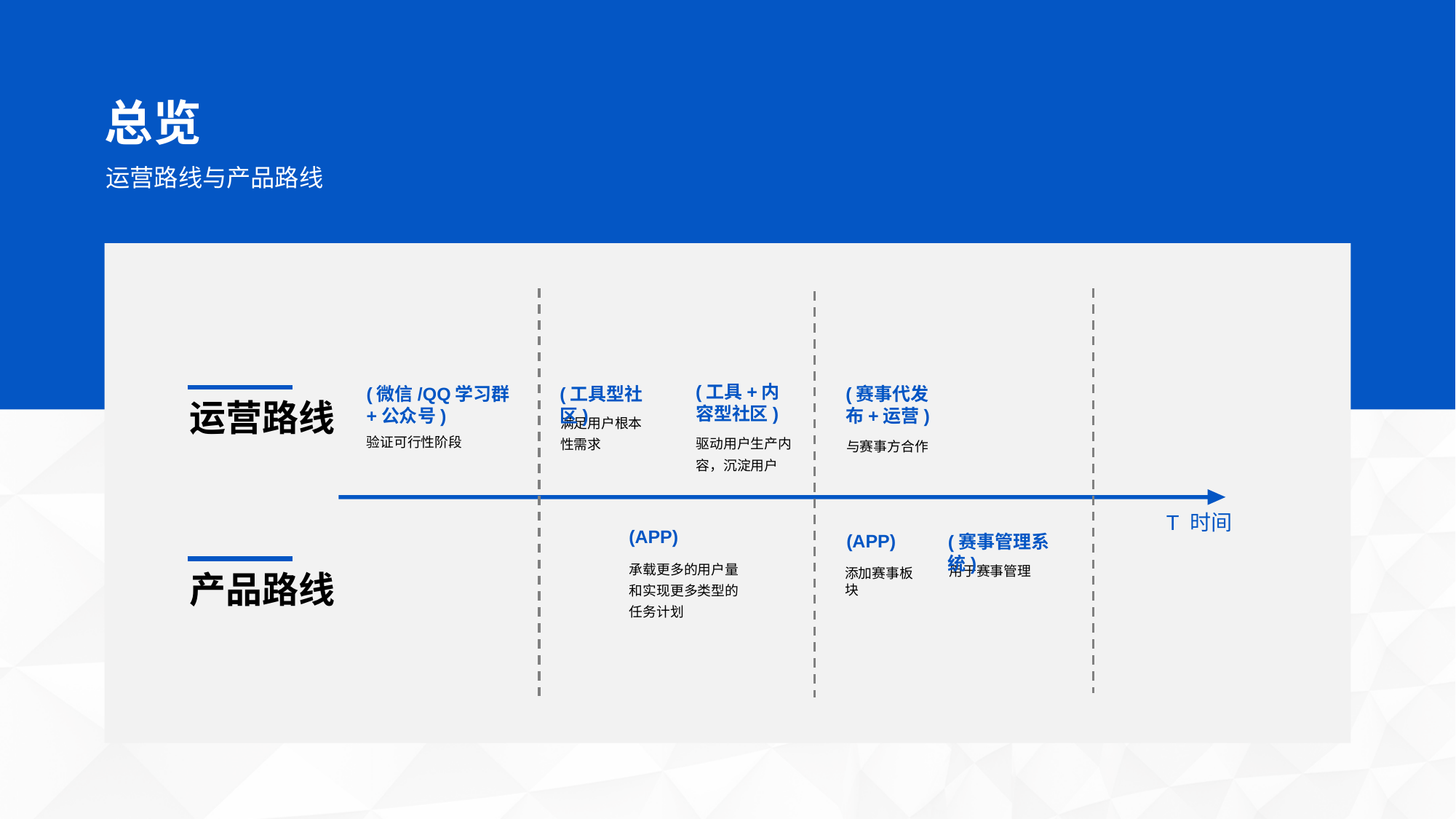

总览
运营路线与产品路线

(工具+内容型社区)
驱动用户生产内容，沉淀用户
(赛事代发布+运营)
与赛事方合作
(微信/QQ学习群+公众号)
验证可行性阶段
(工具型社区)
满足用户根本性需求
运营路线

T 时间
(APP)
承载更多的用户量和实现更多类型的任务计划
(APP)
添加赛事板块
(赛事管理系统)
用于赛事管理
产品路线